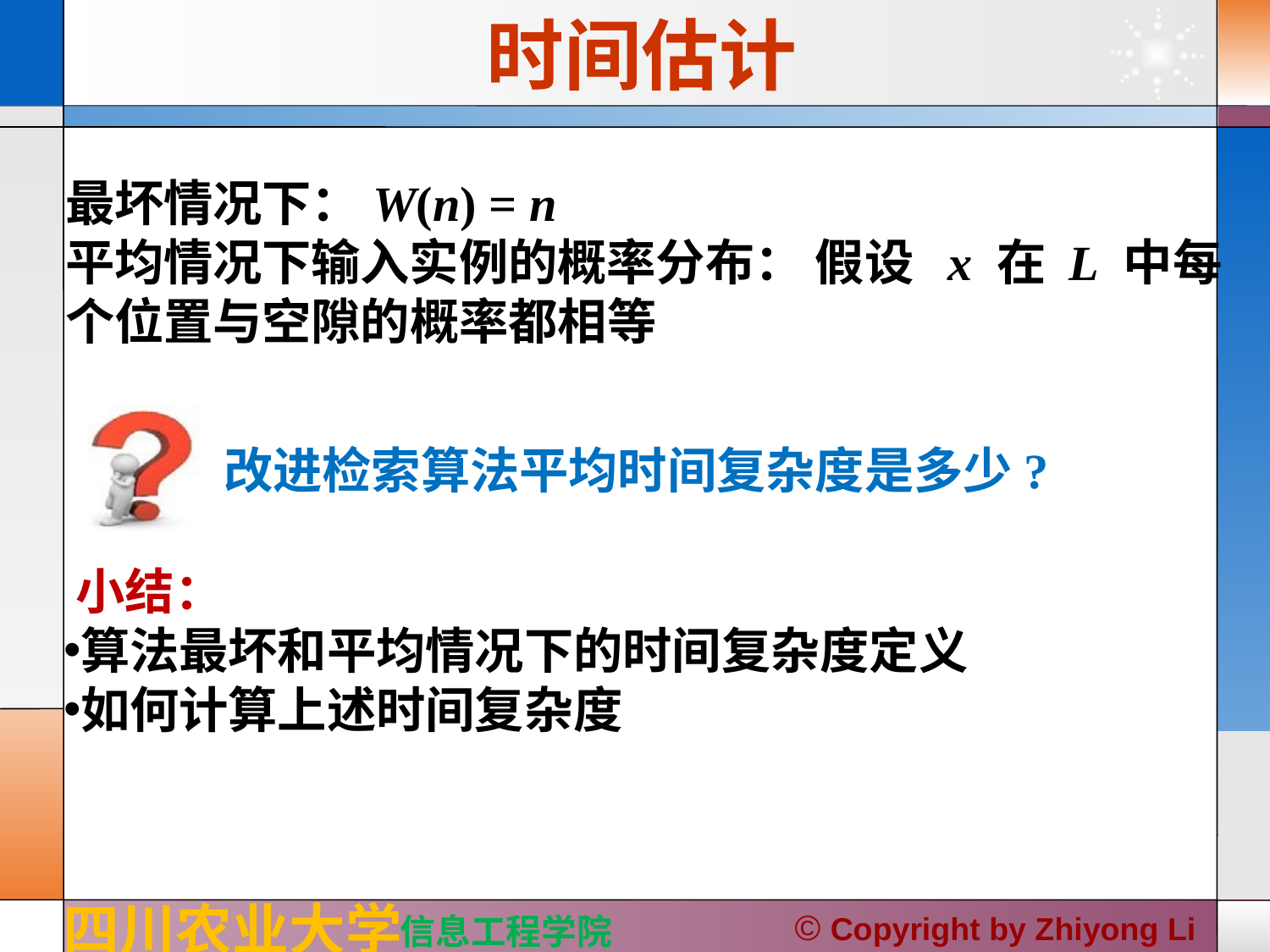

# 时间估计
最坏情况下：W(n) = n
平均情况下输入实例的概率分布： 假设  x 在 L 中每个位置与空隙的概率都相等

小结：
算法最坏和平均情况下的时间复杂度定义
如何计算上述时间复杂度

改进检索算法平均时间复杂度是多少?